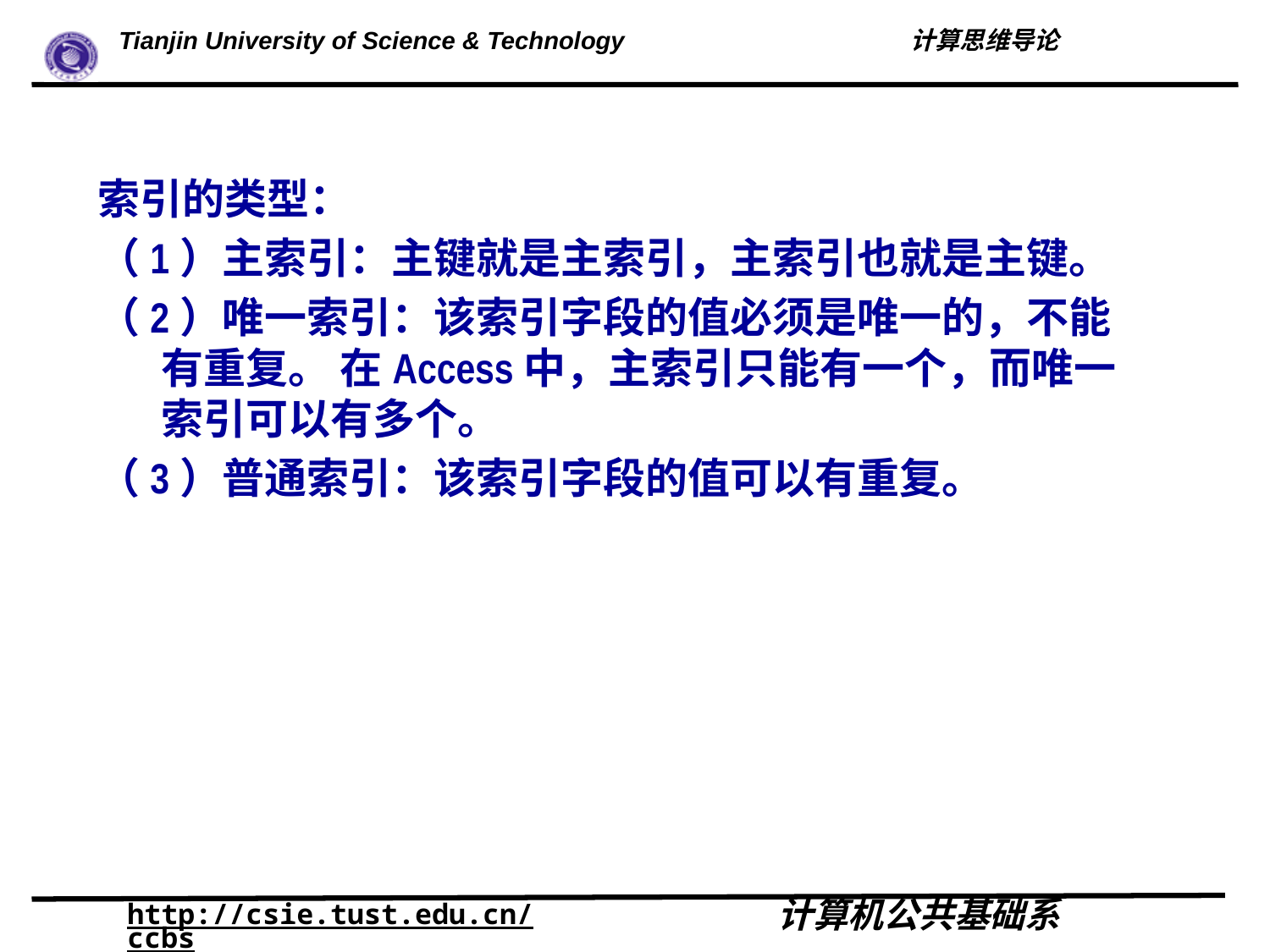

索引的类型：
（1）主索引：主键就是主索引，主索引也就是主键。
（2）唯一索引：该索引字段的值必须是唯一的，不能有重复。 在Access中，主索引只能有一个，而唯一索引可以有多个。
（3）普通索引：该索引字段的值可以有重复。